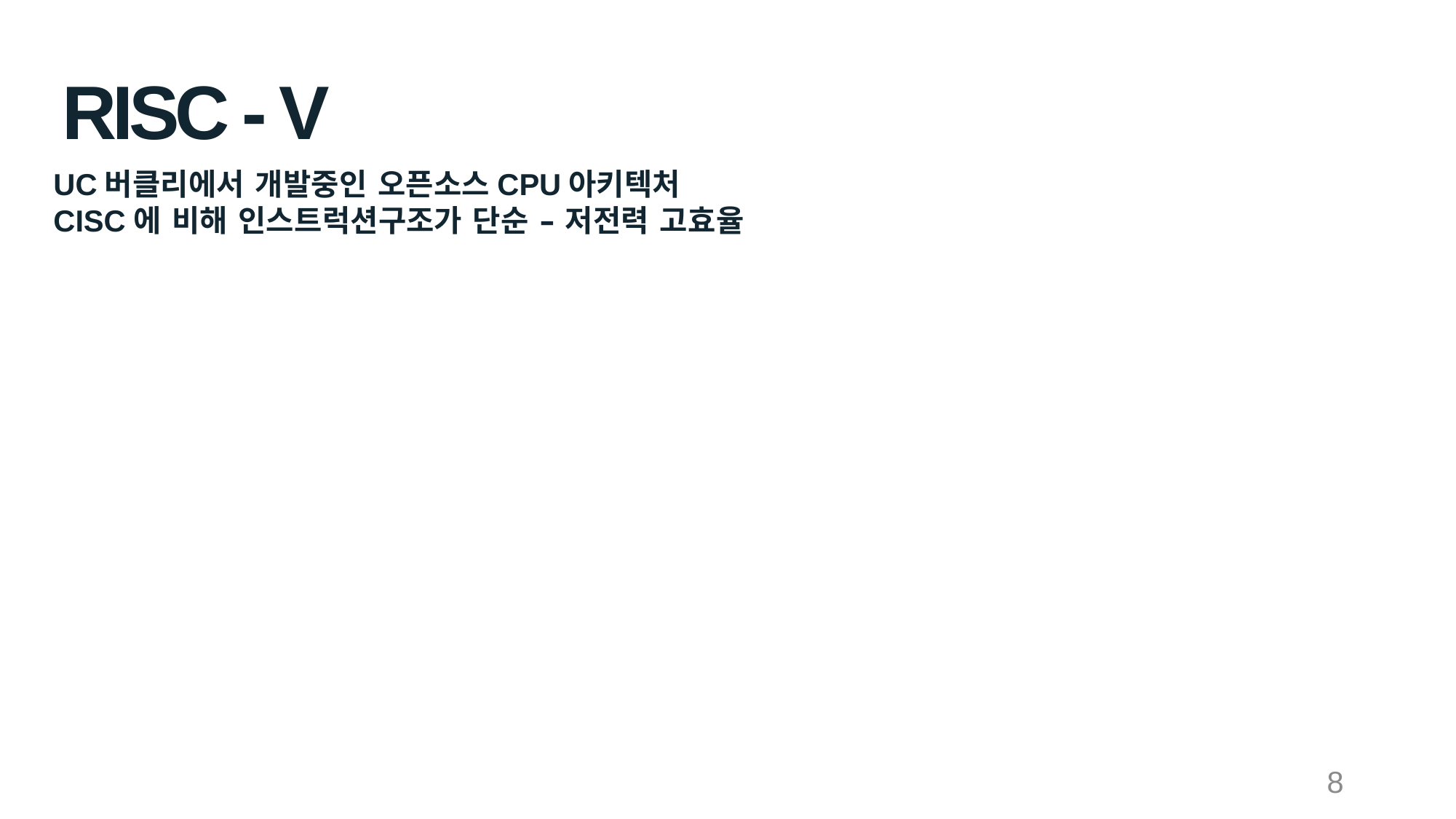

RISC - V
UC버클리에서 개발중인 오픈소스CPU아키텍처
CISC에 비해 인스트럭션구조가 단순 – 저전력 고효율
8